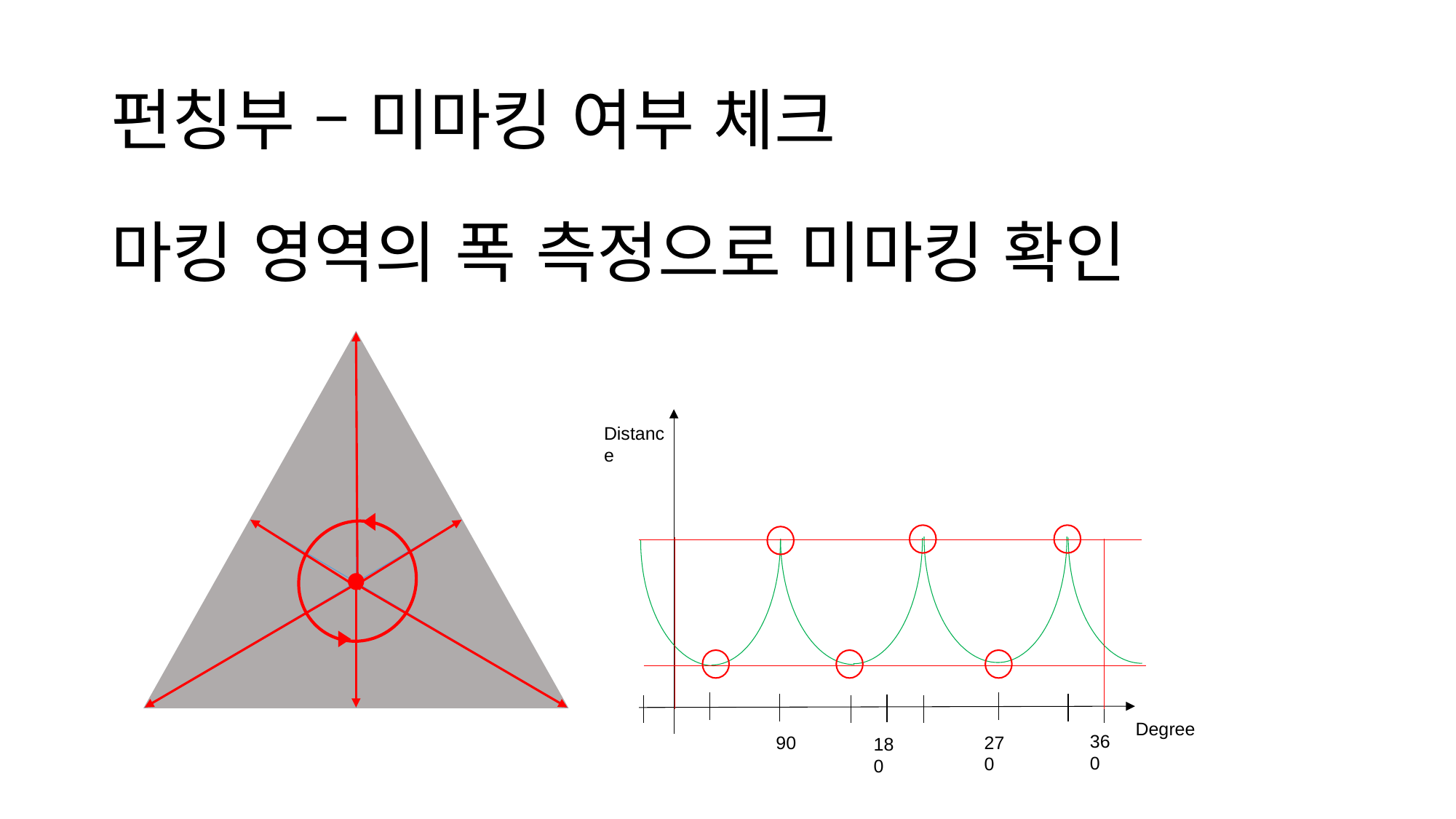

# 펀칭부 – 미마킹 여부 체크
마킹 영역의 폭 측정으로 미마킹 확인

Distance

Degree
360
270
90
180